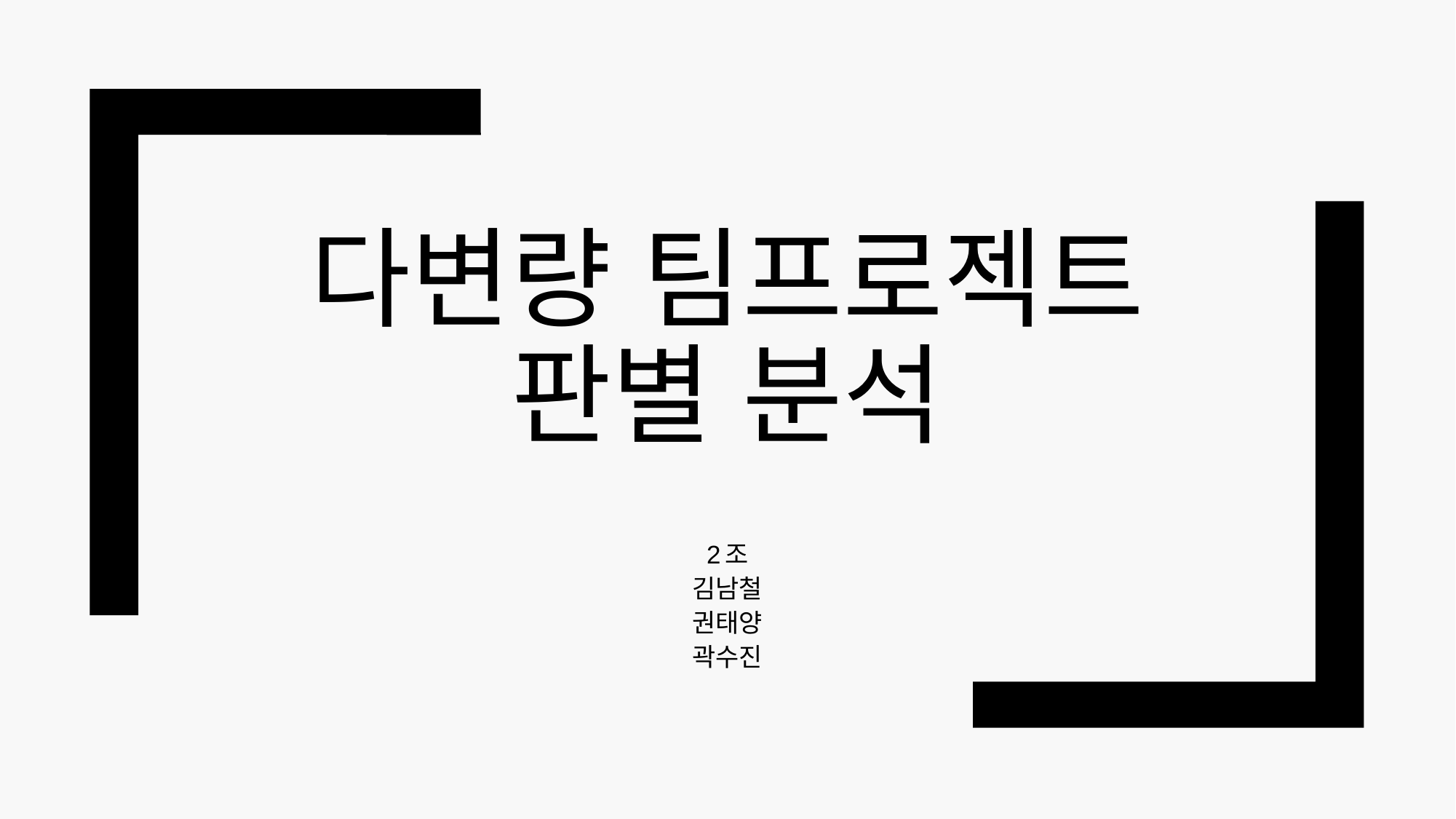

# 다변량 팀프로젝트 판별 분석
2조
김남철
권태양
곽수진